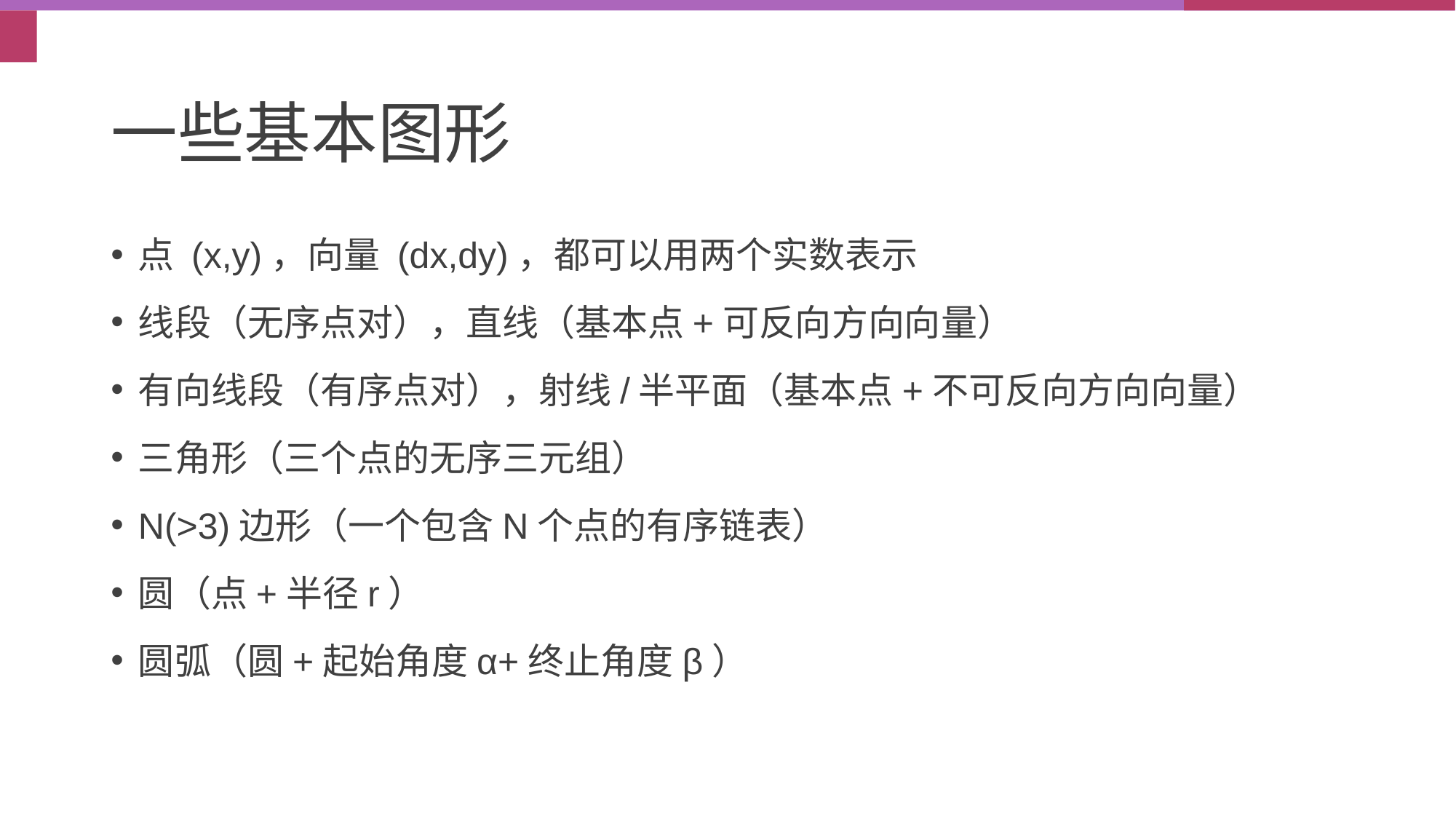

# 一些基本图形
点 (x,y)，向量 (dx,dy)，都可以用两个实数表示
线段（无序点对），直线（基本点+可反向方向向量）
有向线段（有序点对），射线/半平面（基本点+不可反向方向向量）
三角形（三个点的无序三元组）
N(>3)边形（一个包含N个点的有序链表）
圆（点+半径r）
圆弧（圆+起始角度α+终止角度β）